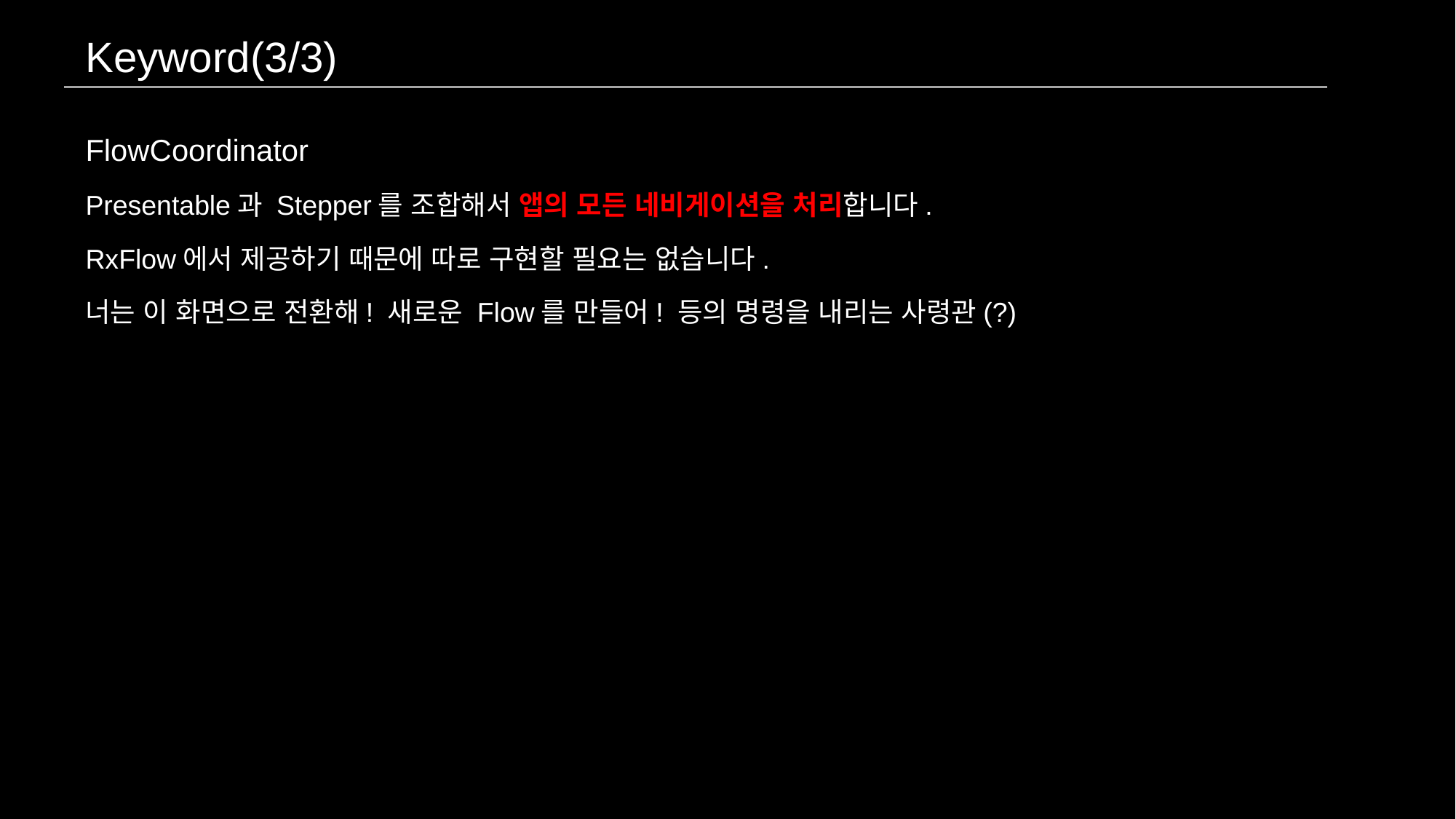

Keyword(3/3)
FlowCoordinator
Presentable과 Stepper를 조합해서 앱의 모든 네비게이션을 처리합니다.
RxFlow에서 제공하기 때문에 따로 구현할 필요는 없습니다.
너는 이 화면으로 전환해! 새로운 Flow를 만들어! 등의 명령을 내리는 사령관(?)